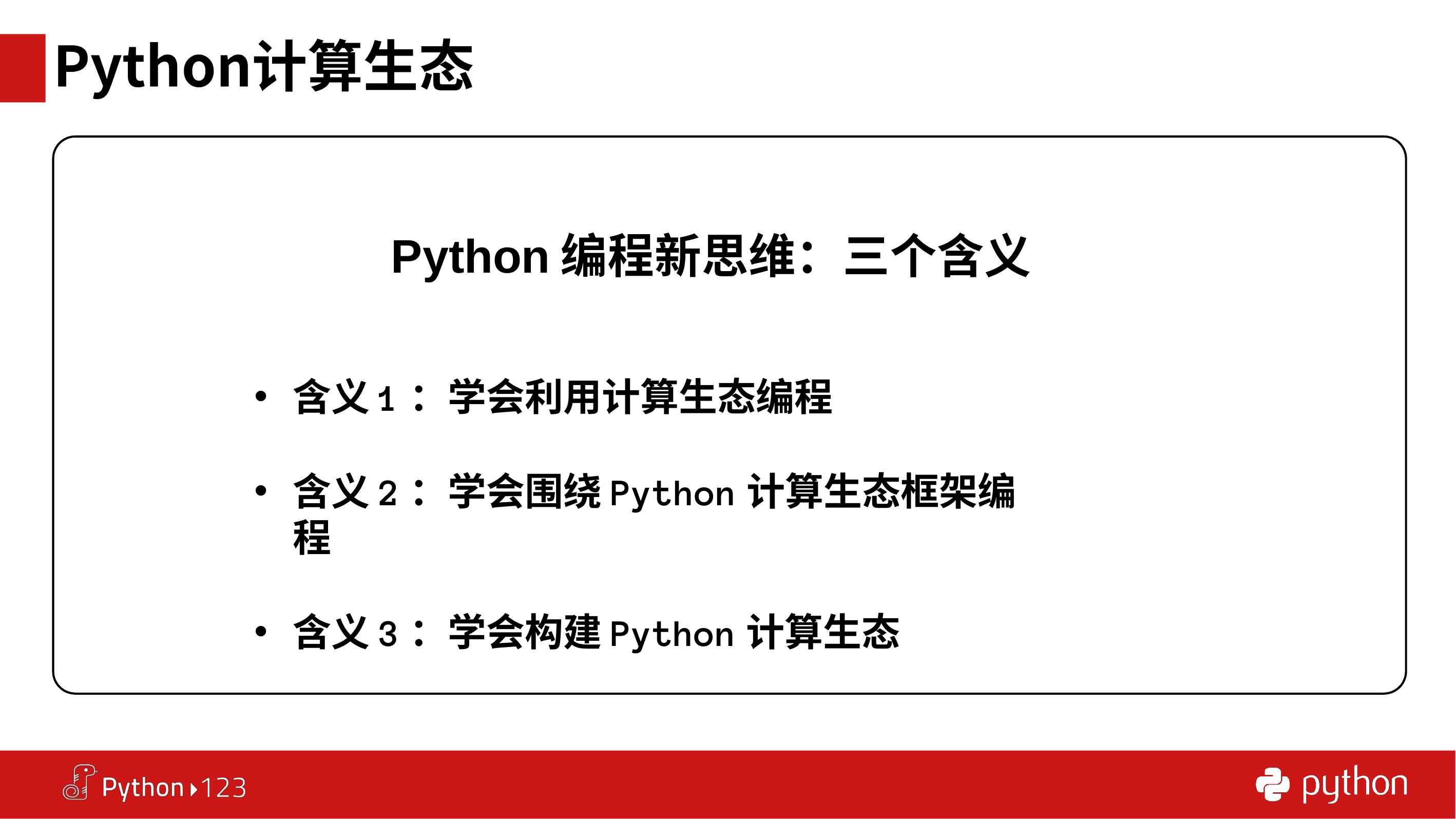

# Python
含义1：学会利用计算生态编程

含义2：学会围绕Python计算生态框架编程

含义3：学会构建Python计算生态